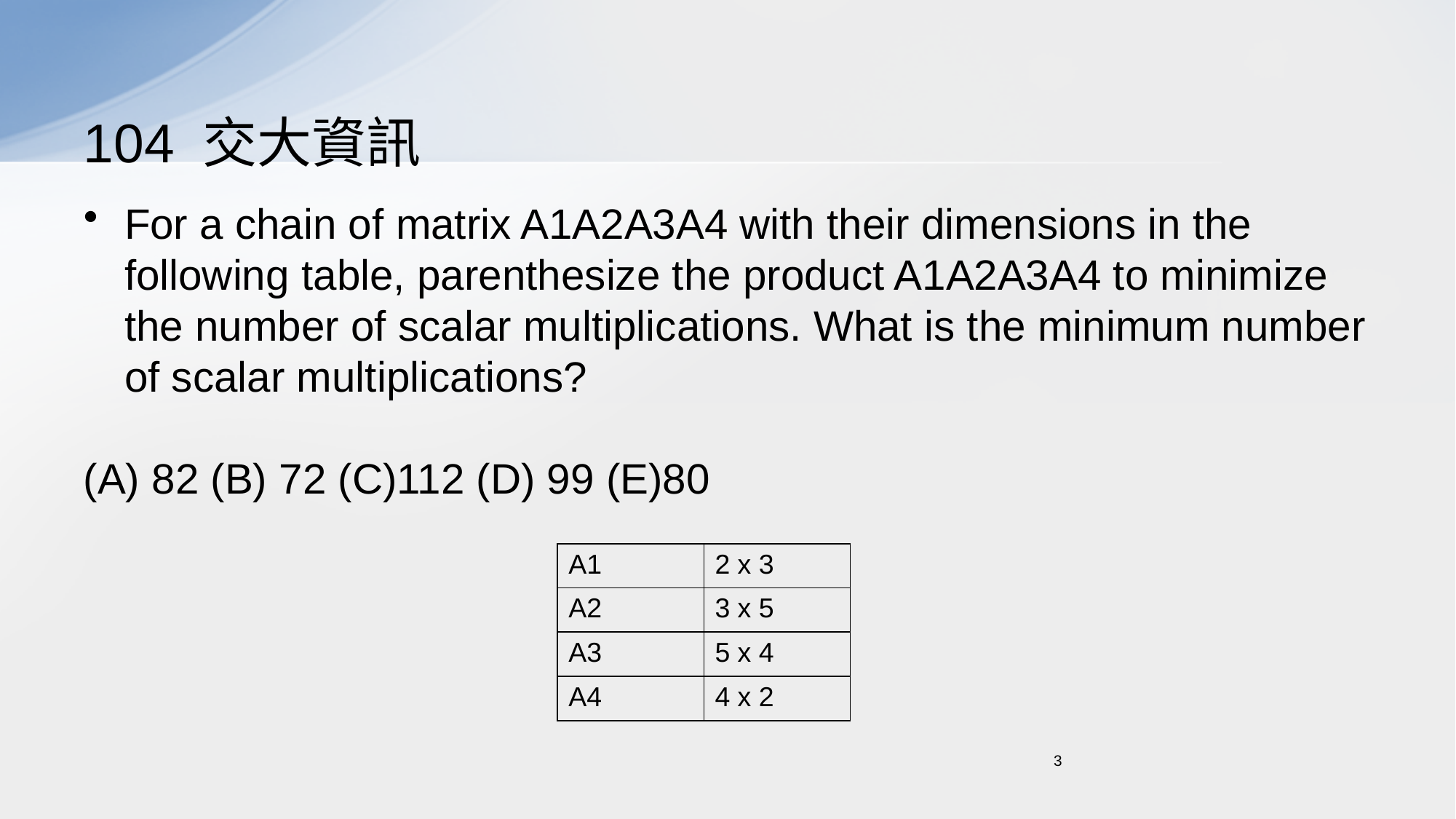

# 104 交大資訊
For a chain of matrix A1A2A3A4 with their dimensions in the following table, parenthesize the product A1A2A3A4 to minimize the number of scalar multiplications. What is the minimum number of scalar multiplications?

(A) 82 (B) 72 (C)112 (D) 99 (E)80
| A1 | 2 x 3 |
| --- | --- |
| A2 | 3 x 5 |
| A3 | 5 x 4 |
| A4 | 4 x 2 |
3